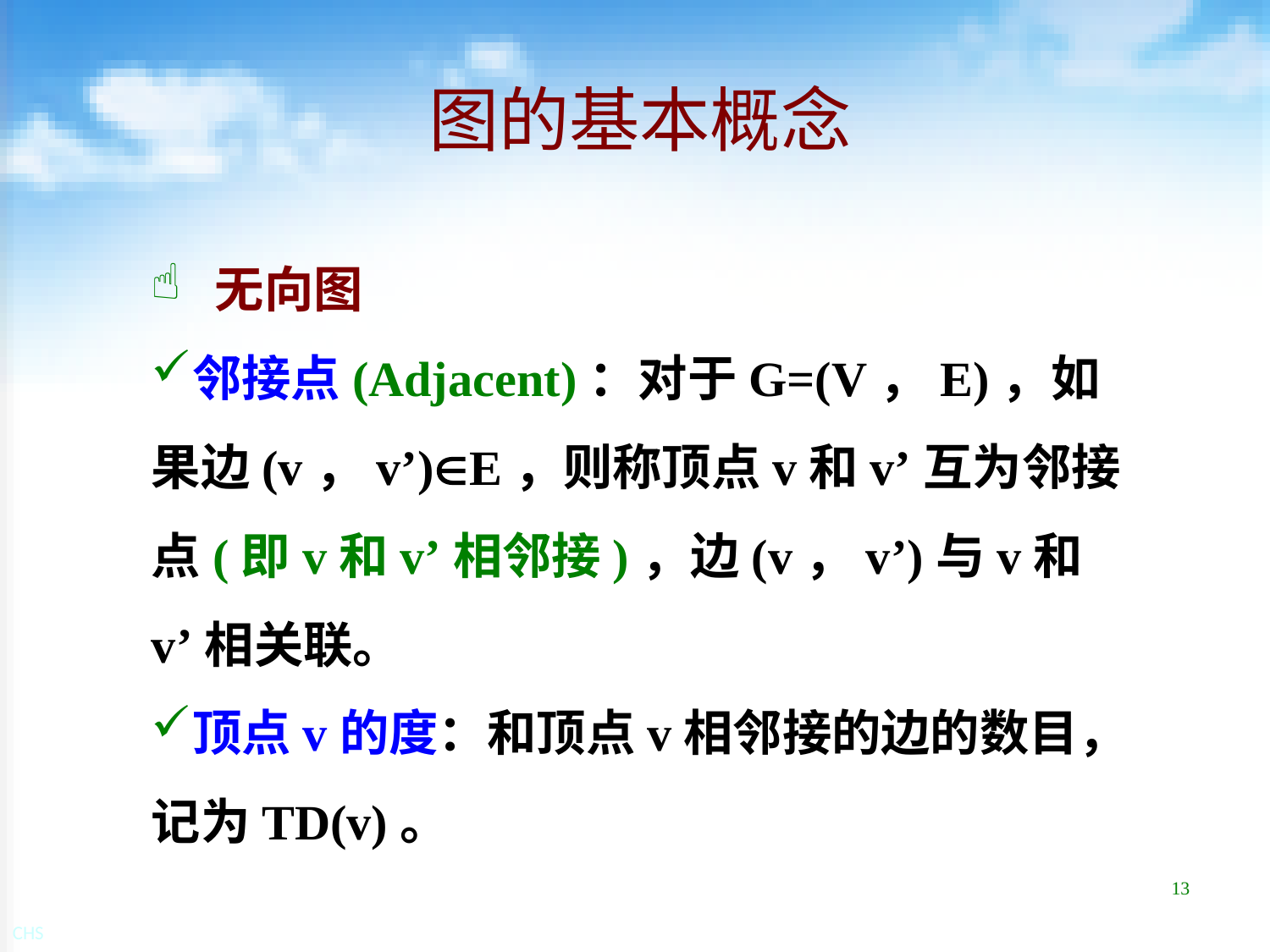

# 图的基本概念
无向图
邻接点(Adjacent)：对于G=(V，E)，如果边(v，v’)∈E，则称顶点v和v’互为邻接点(即v和v’相邻接)，边(v，v’)与v和v’相关联。
顶点v的度：和顶点v相邻接的边的数目，记为TD(v)。
13